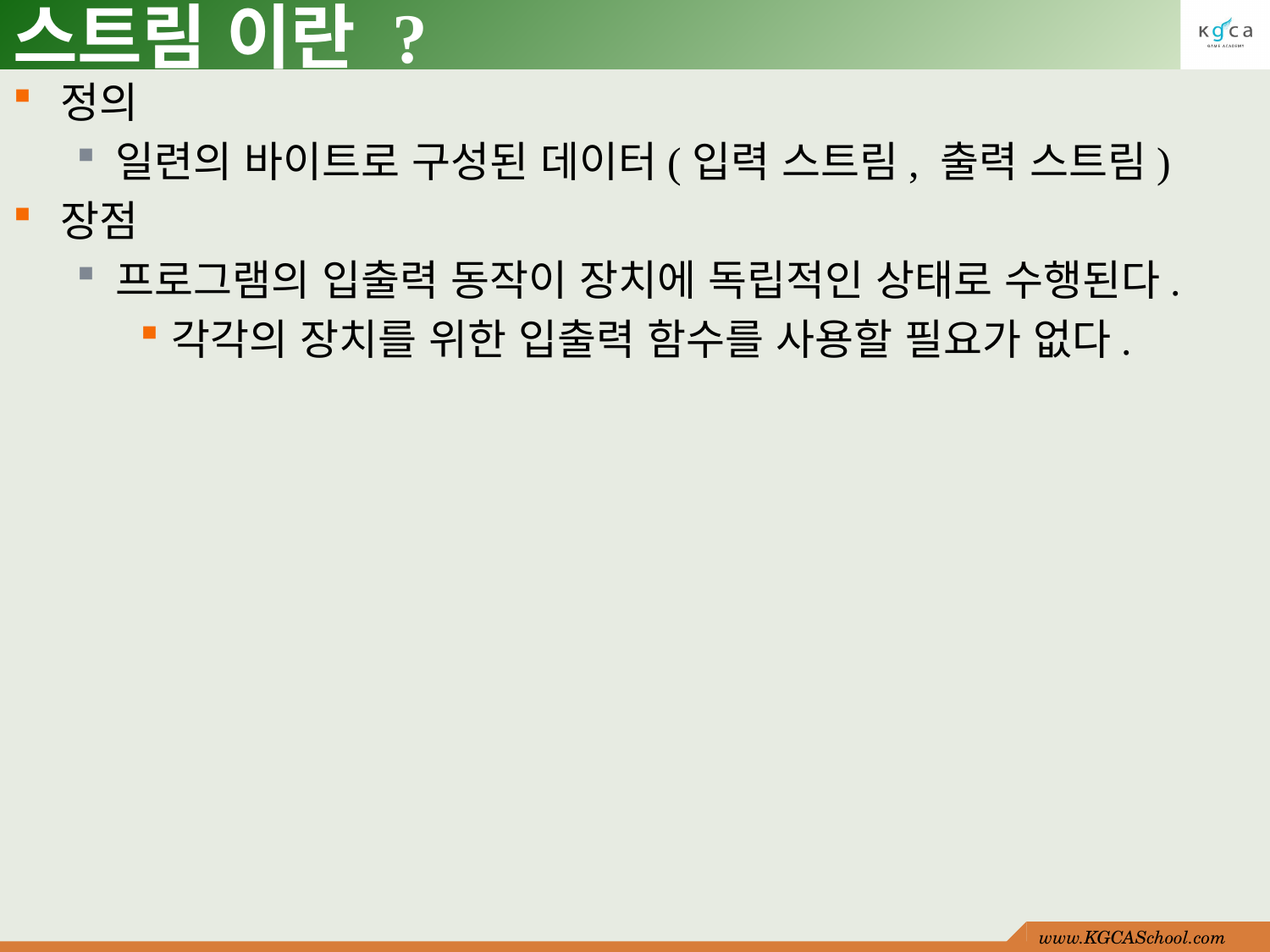

# 스트림 이란 ?
정의
일련의 바이트로 구성된 데이터(입력 스트림, 출력 스트림)
장점
프로그램의 입출력 동작이 장치에 독립적인 상태로 수행된다.
각각의 장치를 위한 입출력 함수를 사용할 필요가 없다.